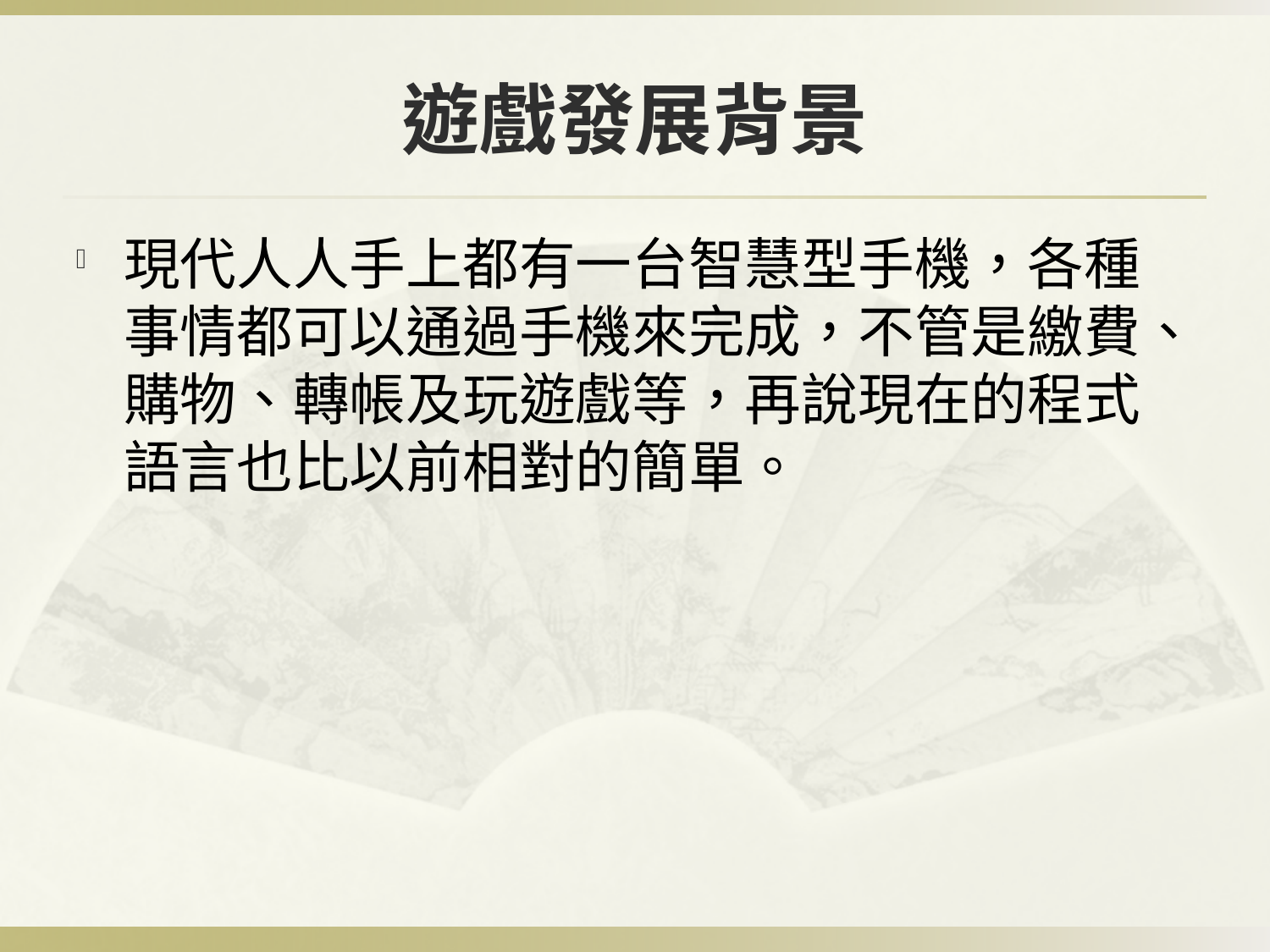

# 遊戲發展背景
現代人人手上都有一台智慧型手機，各種事情都可以通過手機來完成，不管是繳費、購物、轉帳及玩遊戲等，再說現在的程式語言也比以前相對的簡單。